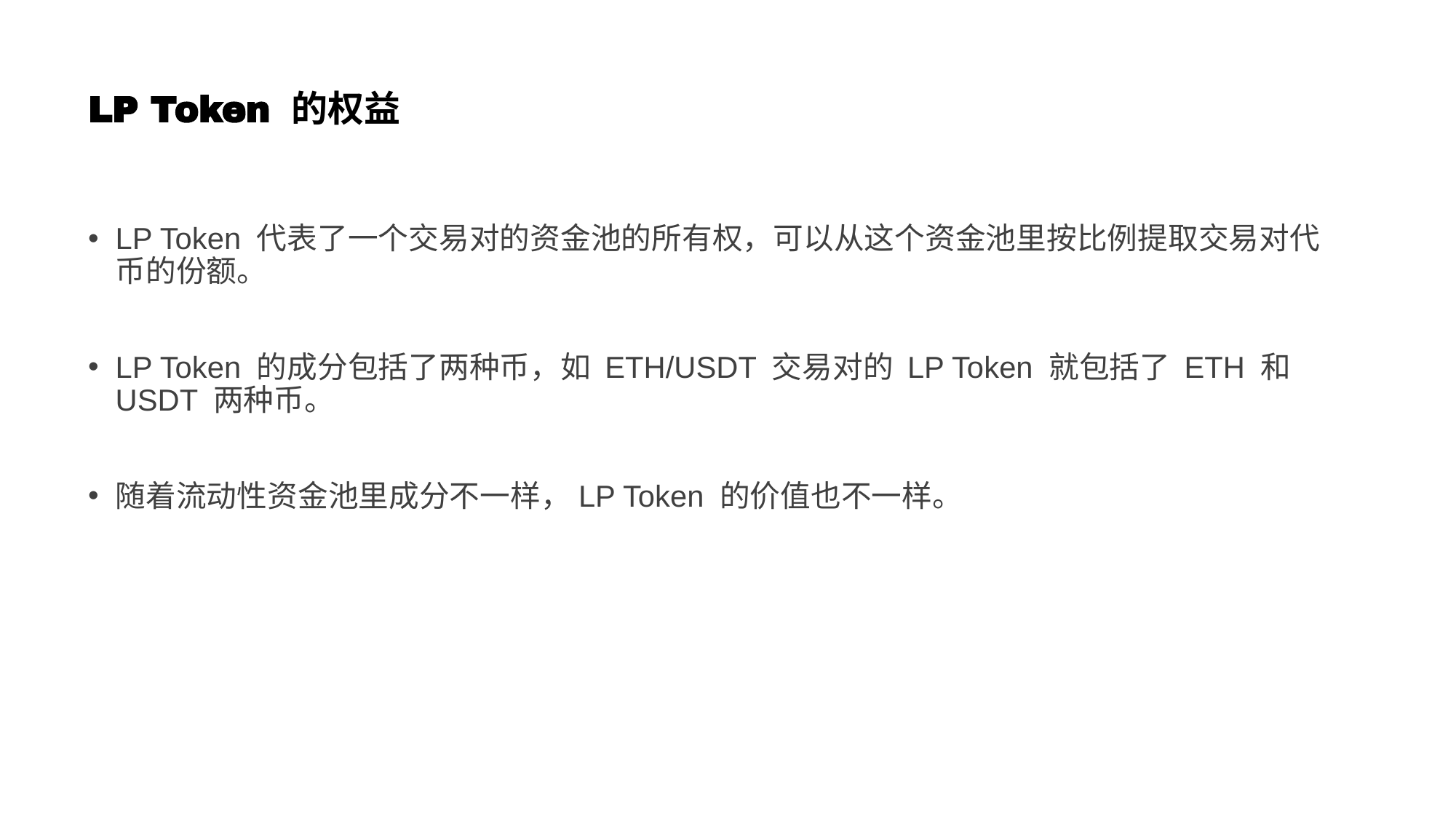

# LP Token 的权益
LP Token 代表了一个交易对的资金池的所有权，可以从这个资金池里按比例提取交易对代币的份额。

LP Token 的成分包括了两种币，如 ETH/USDT 交易对的 LP Token 就包括了 ETH 和 USDT 两种币。

随着流动性资金池里成分不一样，LP Token 的价值也不一样。